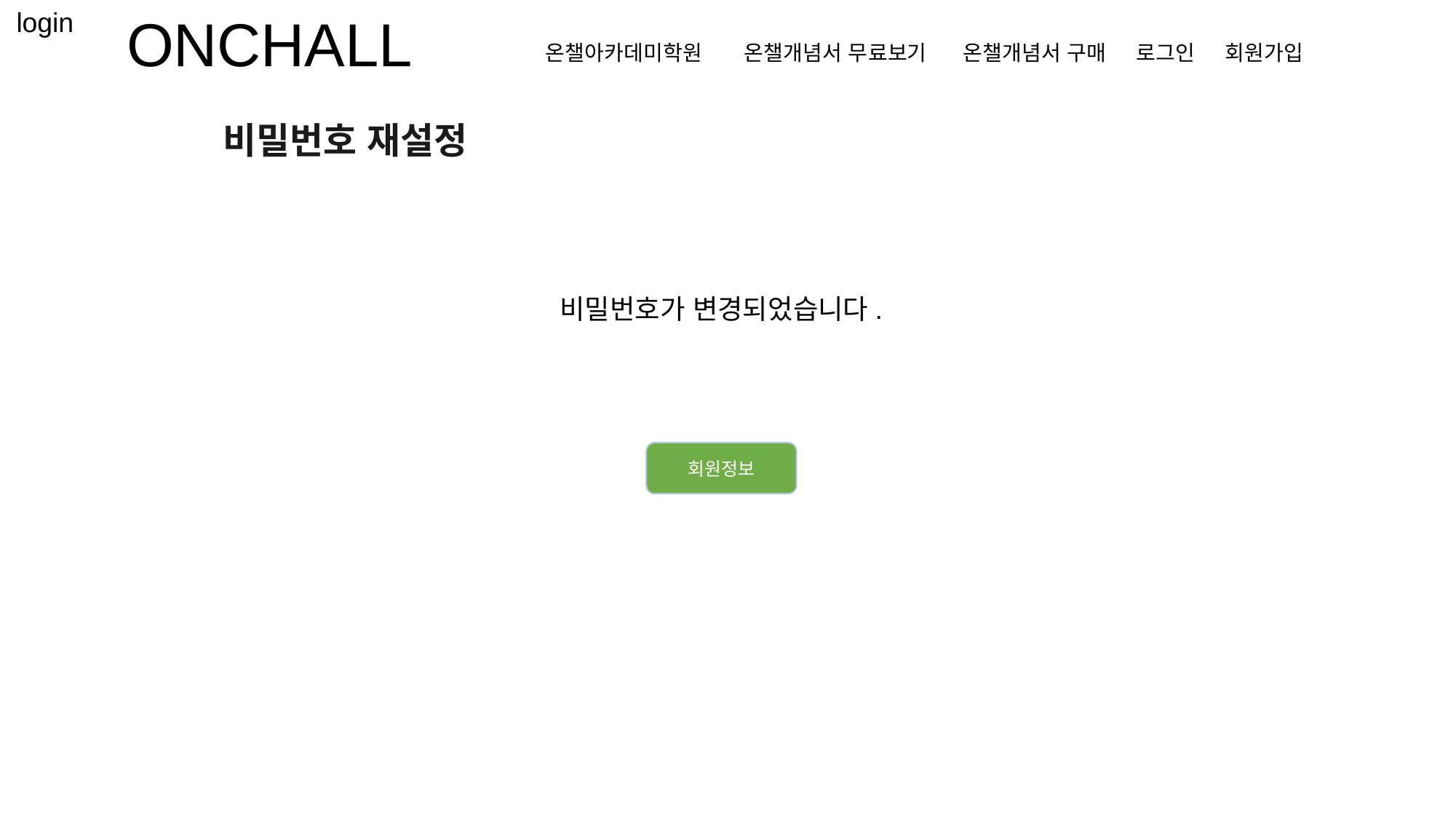

login
ONCHALL
온챌아카데미학원       온챌개념서 무료보기      온챌개념서 구매     로그인     회원가입
비밀번호 재설정
비밀번호가 변경되었습니다.
회원정보